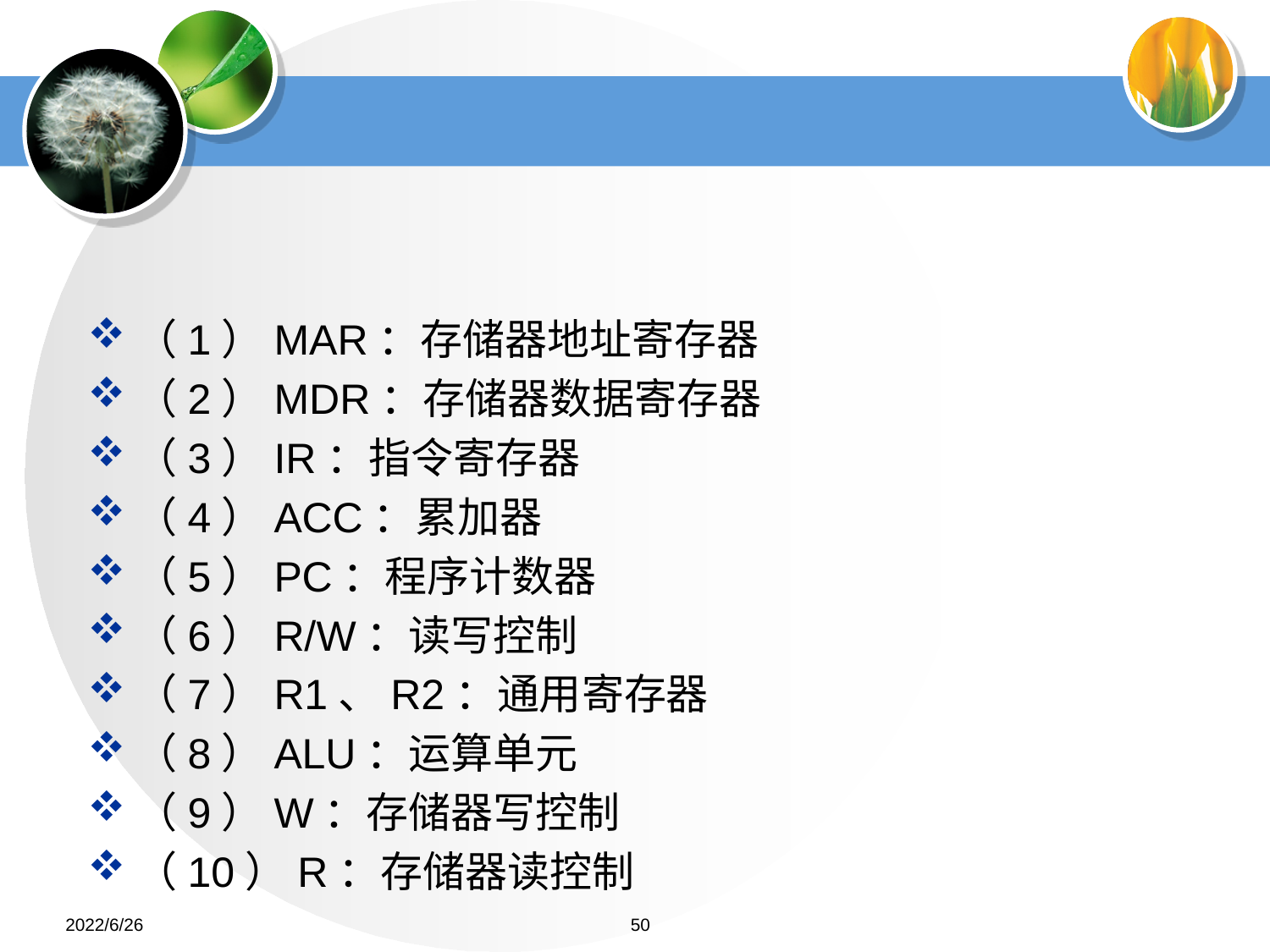

#

（1）MAR：存储器地址寄存器
（2）MDR：存储器数据寄存器
（3）IR：指令寄存器
（4）ACC：累加器
（5）PC：程序计数器
（6）R/W：读写控制
（7）R1、R2：通用寄存器
（8）ALU：运算单元
（9）W：存储器写控制
（10）R：存储器读控制
2022/6/26
50